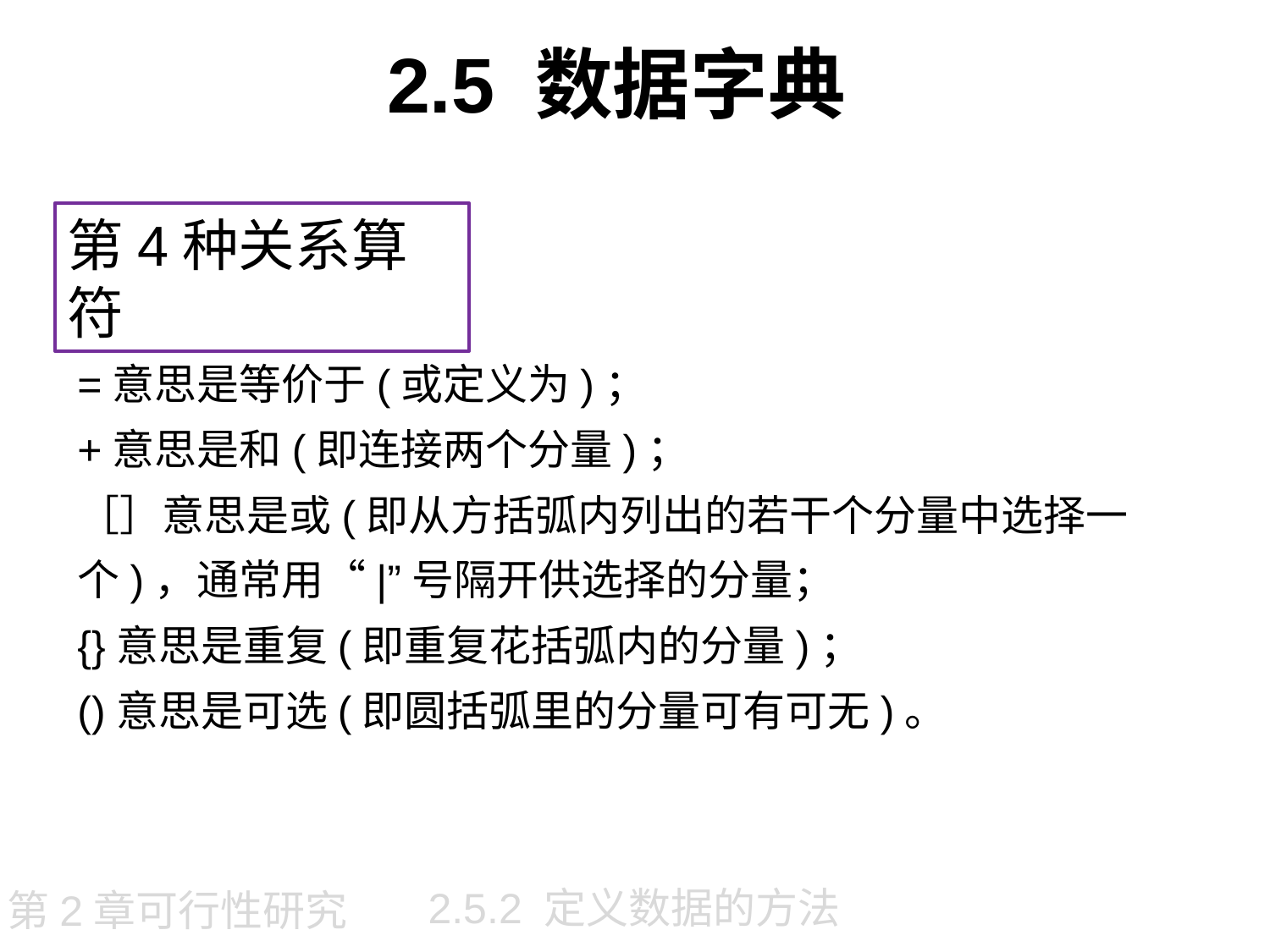

# 2.5 数据字典
第4种关系算符
=意思是等价于(或定义为)；
+意思是和(即连接两个分量)；
［］意思是或(即从方括弧内列出的若干个分量中选择一个)，通常用“|”号隔开供选择的分量；
{}意思是重复(即重复花括弧内的分量)；
()意思是可选(即圆括弧里的分量可有可无)。
2.5.2 定义数据的方法
第2章可行性研究